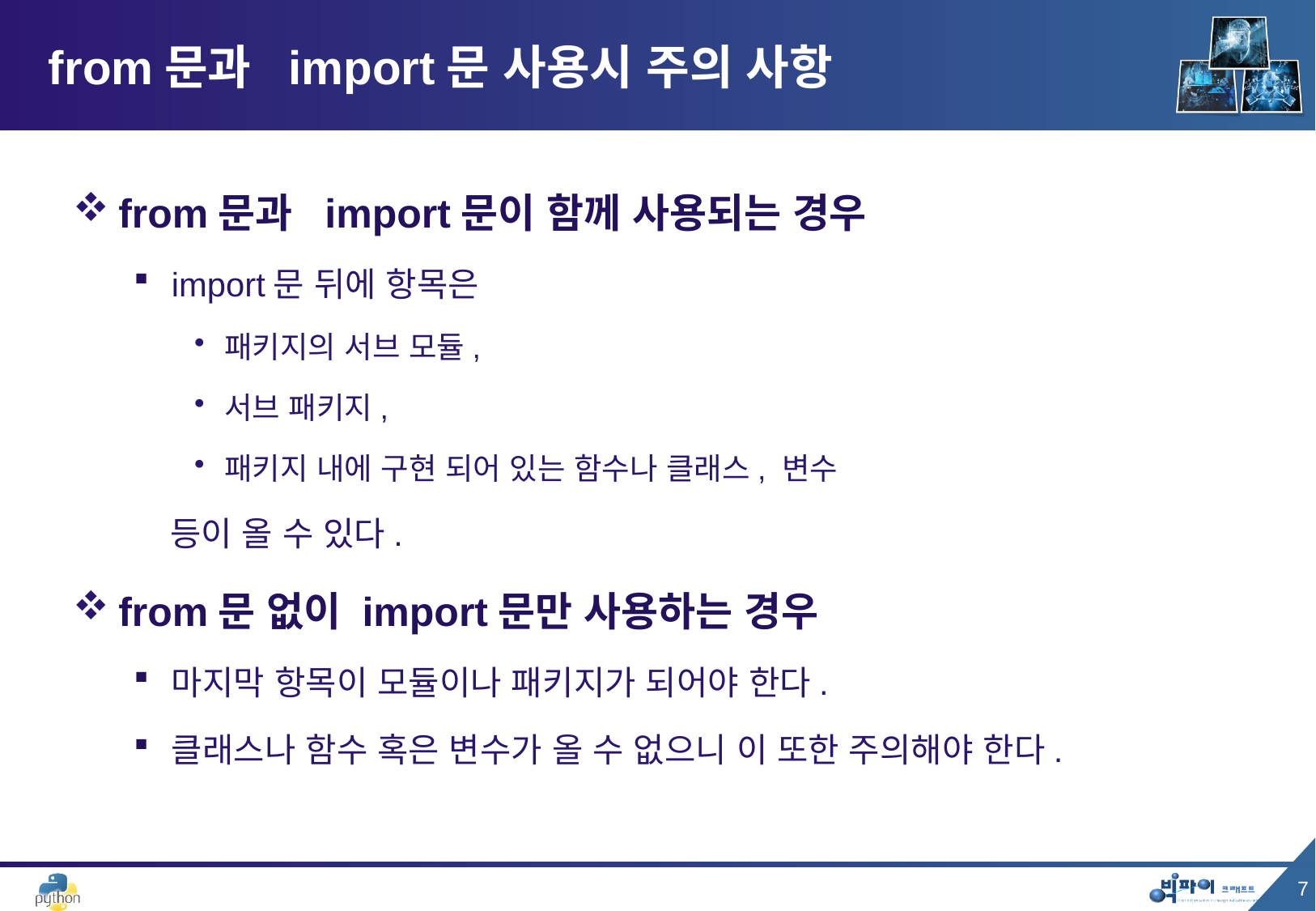

# from문과  import문 사용시 주의 사항
from문과  import문이 함께 사용되는 경우
import문 뒤에 항목은
패키지의 서브 모듈,
서브 패키지,
패키지 내에 구현 되어 있는 함수나 클래스, 변수
   등이 올 수 있다.
from문 없이 import문만 사용하는 경우
마지막 항목이 모듈이나 패키지가 되어야 한다.
클래스나 함수 혹은 변수가 올 수 없으니 이 또한 주의해야 한다.